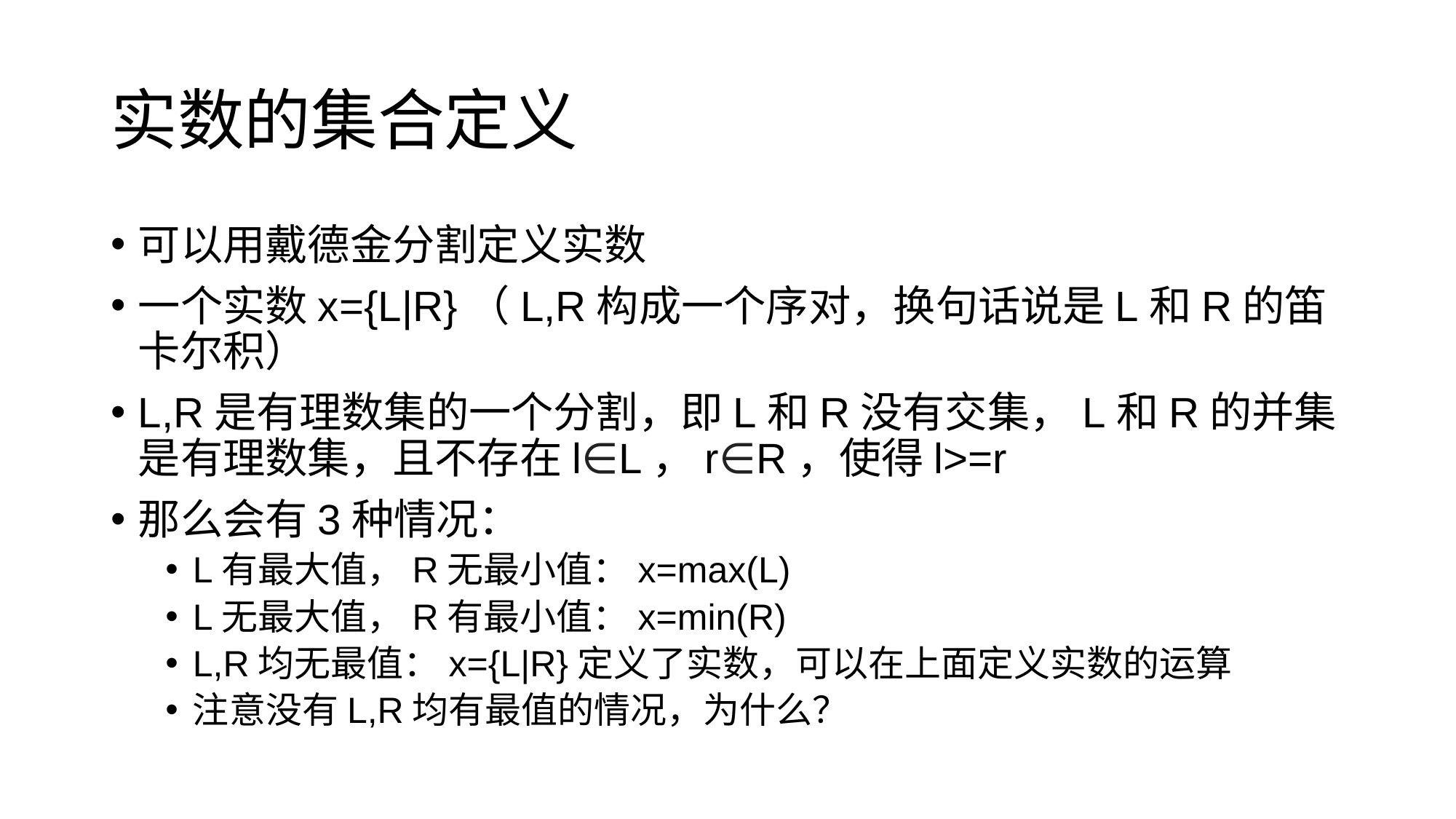

# 实数的集合定义
可以用戴德金分割定义实数
一个实数x={L|R}（L,R构成一个序对，换句话说是L和R的笛卡尔积）
L,R是有理数集的一个分割，即L和R没有交集，L和R的并集是有理数集，且不存在l∈L，r∈R，使得l>=r
那么会有3种情况：
L有最大值，R无最小值：x=max(L)
L无最大值，R有最小值：x=min(R)
L,R均无最值：x={L|R}定义了实数，可以在上面定义实数的运算
注意没有L,R均有最值的情况，为什么？